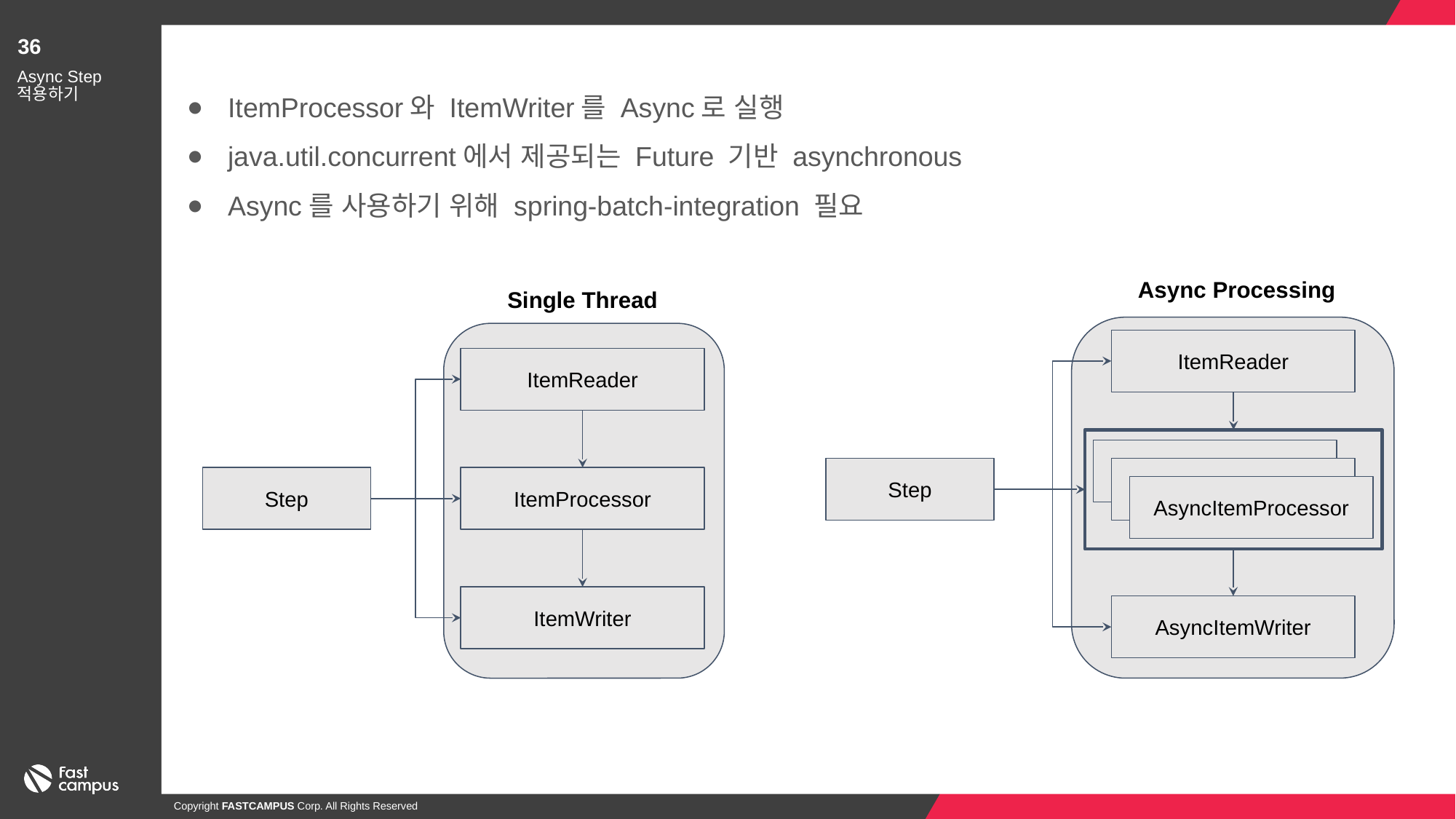

36
ItemProcessor와 ItemWriter를 Async로 실행
java.util.concurrent에서 제공되는 Future 기반 asynchronous
Async를 사용하기 위해 spring-batch-integration 필요
Async Step 적용하기
 Async Processing
Single Thread

ItemReader
Step
ItemProcessor
ItemWriter

ItemReader

ItemProcessor
Step
ItemProcessor
AsyncItemProcessor
AsyncItemWriter